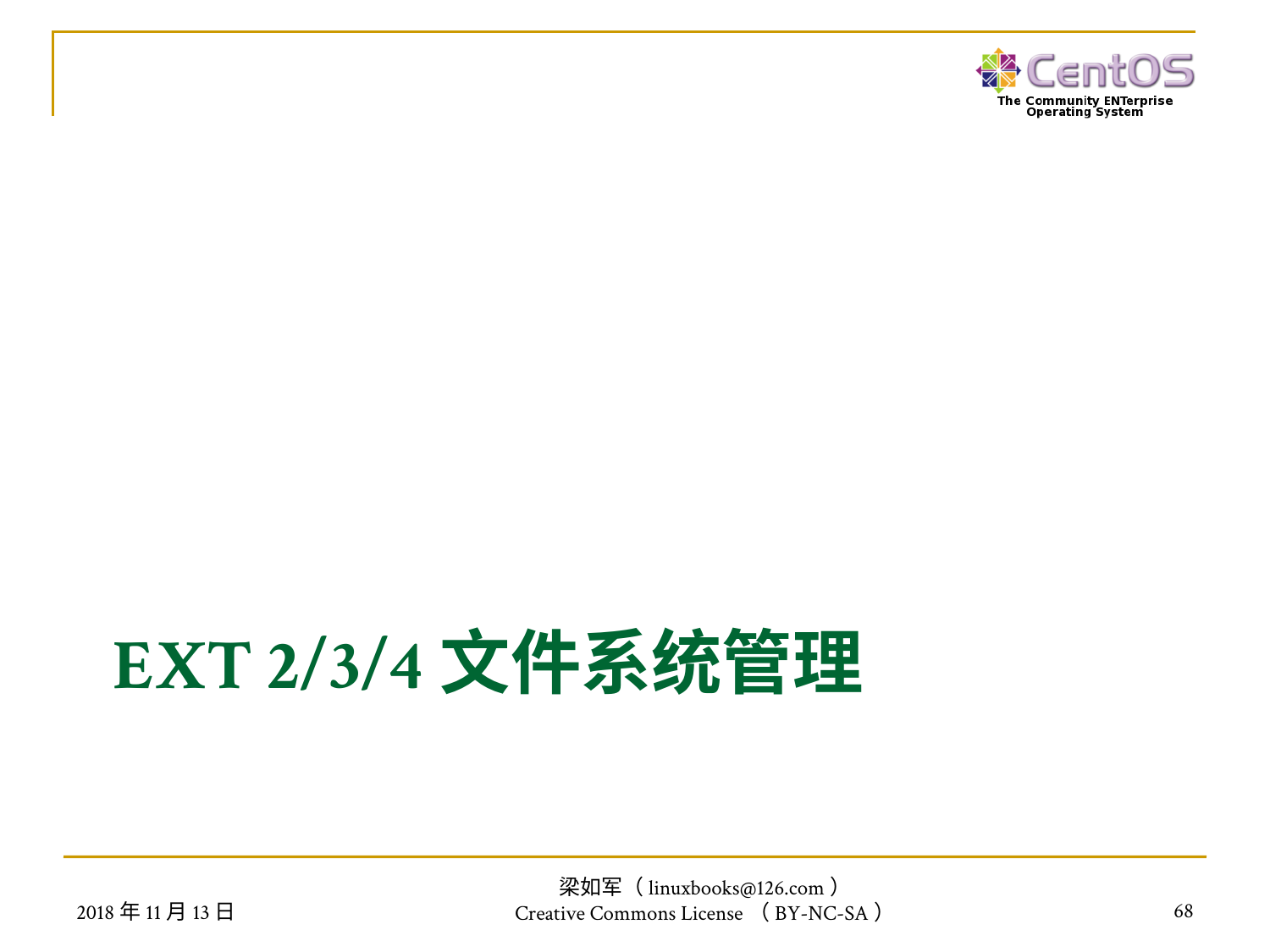

# Ext 2/3/4文件系统管理
2018年11月13日
68
梁如军（linuxbooks@126.com）
Creative Commons License（BY-NC-SA）